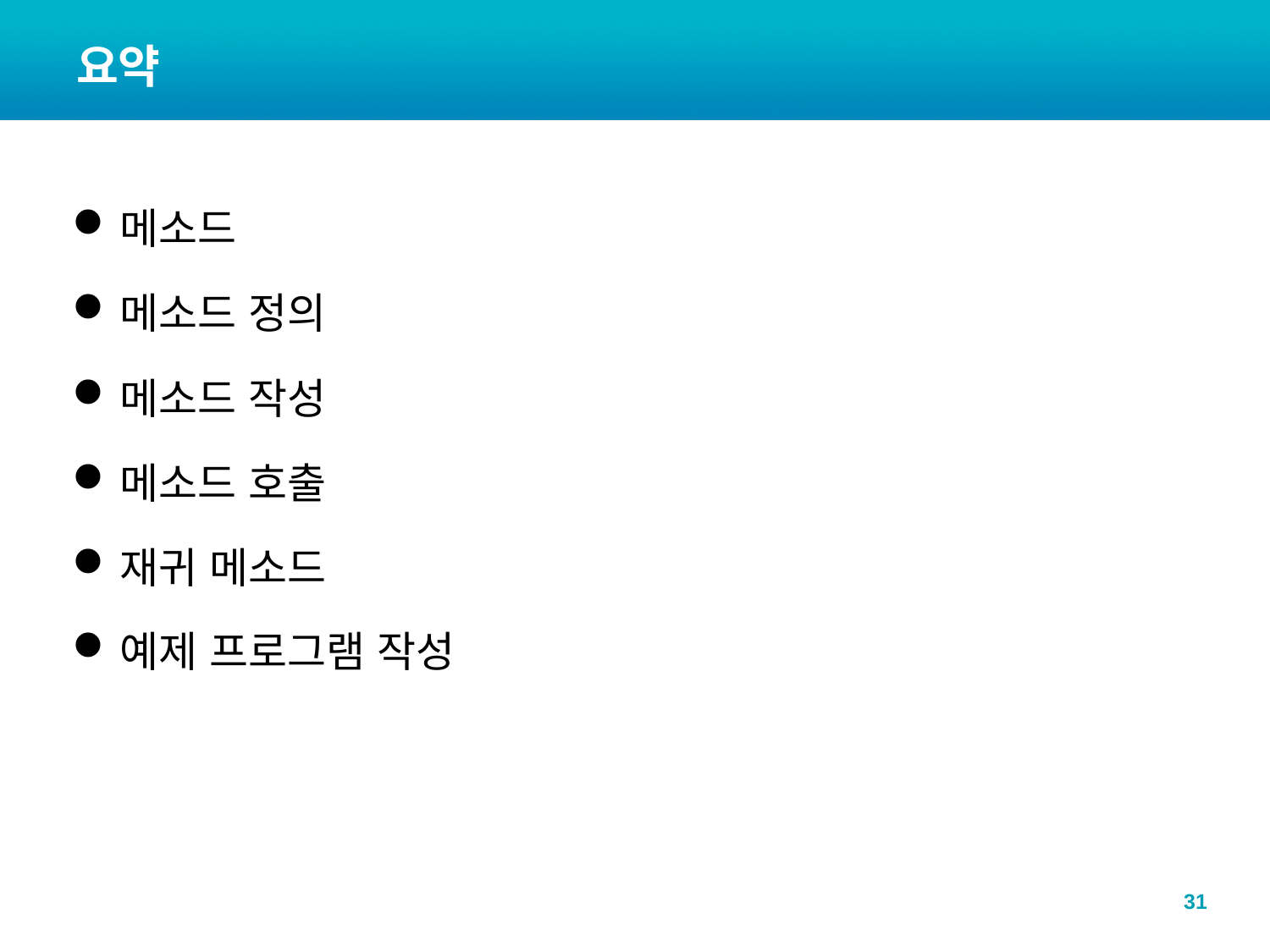

# 요약

메소드

메소드 정의

메소드 작성

메소드 호출

재귀 메소드

예제 프로그램 작성